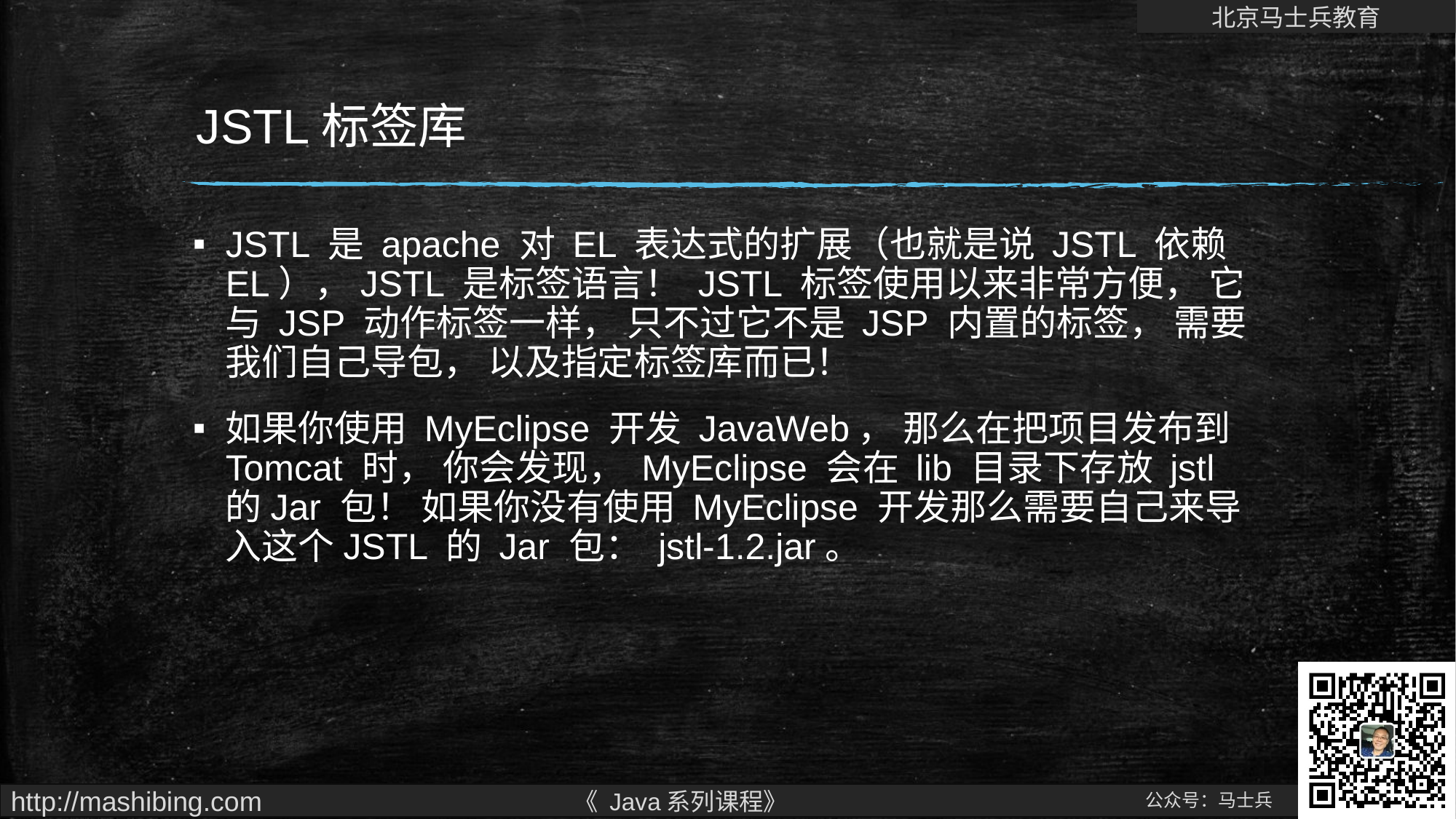

# JSTL标签库
JSTL 是 apache 对 EL 表达式的扩展（也就是说 JSTL 依赖 EL），JSTL 是标签语言！ JSTL 标签使用以来非常方便， 它与 JSP 动作标签一样， 只不过它不是 JSP 内置的标签， 需要我们自己导包， 以及指定标签库而已！
如果你使用 MyEclipse 开发 JavaWeb， 那么在把项目发布到 Tomcat 时， 你会发现， MyEclipse 会在 lib 目录下存放 jstl 的Jar 包！ 如果你没有使用 MyEclipse 开发那么需要自己来导入这个JSTL 的 Jar 包： jstl-1.2.jar。